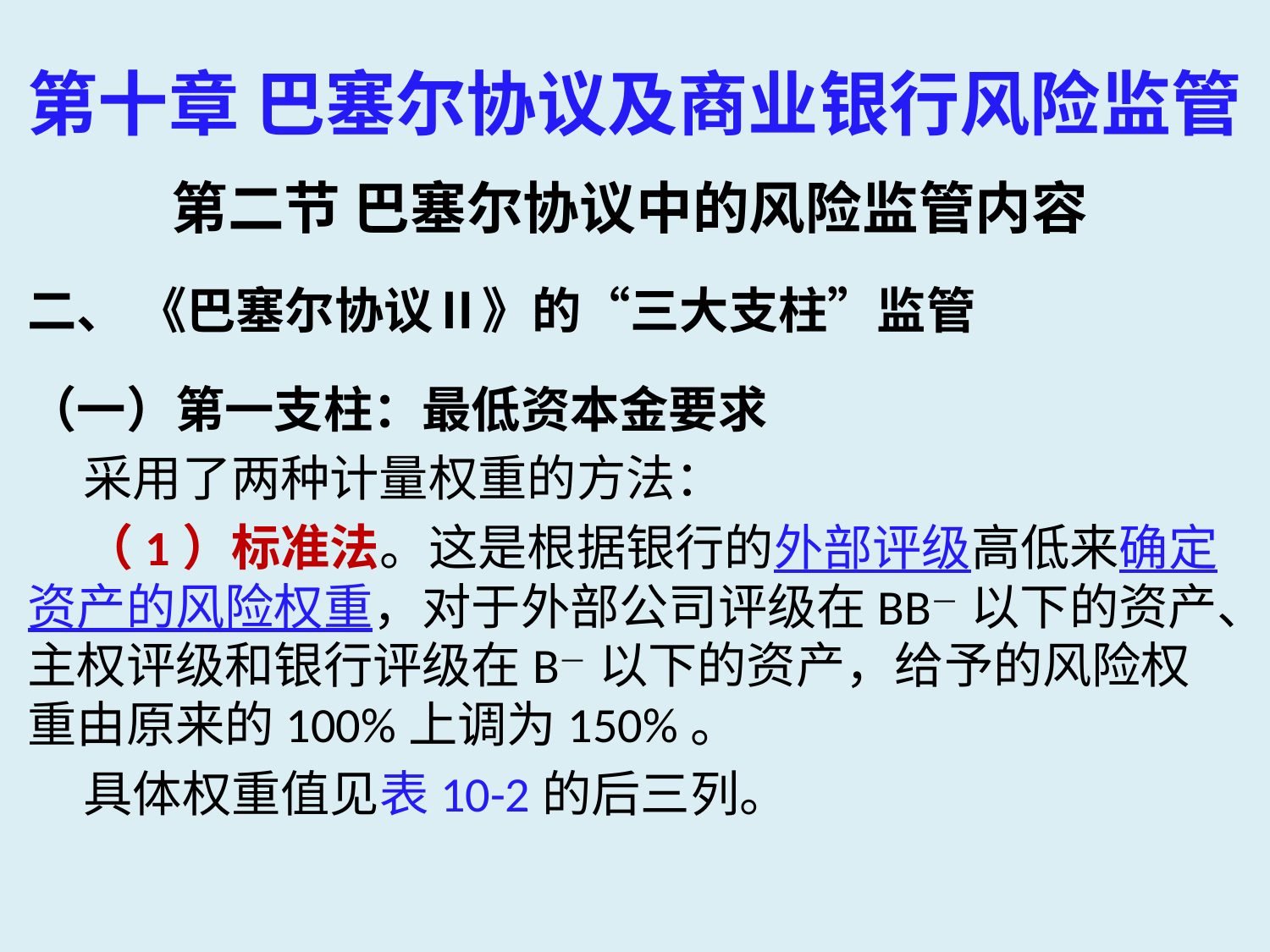

# 第十章 巴塞尔协议及商业银行风险监管
第二节 巴塞尔协议中的风险监管内容
二、 《巴塞尔协议Ⅱ》的“三大支柱”监管
（一）第一支柱：最低资本金要求
    采用了两种计量权重的方法：
    （1）标准法。这是根据银行的外部评级高低来确定资产的风险权重，对于外部公司评级在BB— 以下的资产、主权评级和银行评级在B— 以下的资产，给予的风险权重由原来的100%上调为150%。
    具体权重值见表10-2的后三列。
22